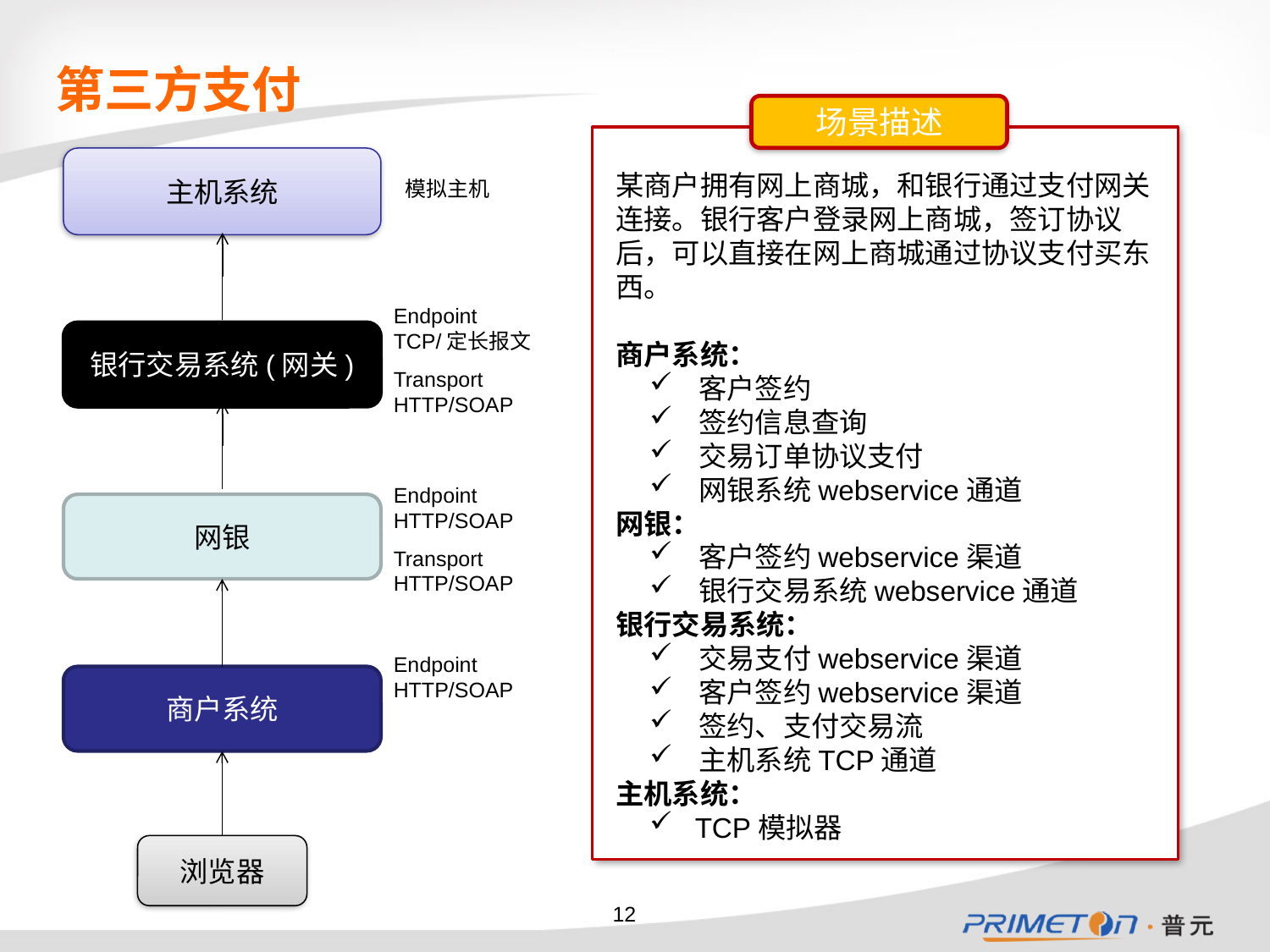

# 第三方支付
场景描述

主机系统
某商户拥有网上商城，和银行通过支付网关连接。银行客户登录网上商城，签订协议后，可以直接在网上商城通过协议支付买东西。

商户系统：
  客户签约
  签约信息查询
  交易订单协议支付
  网银系统webservice通道
网银：
  客户签约webservice渠道
  银行交易系统webservice通道
银行交易系统：
  交易支付webservice渠道
  客户签约webservice渠道
  签约、支付交易流
  主机系统TCP通道
主机系统：
  TCP模拟器
模拟主机
Endpoint
TCP/定长报文
银行交易系统(网关)
Transport
HTTP/SOAP
Endpoint
HTTP/SOAP
网银
Transport
HTTP/SOAP
Endpoint
HTTP/SOAP
商户系统
浏览器
12